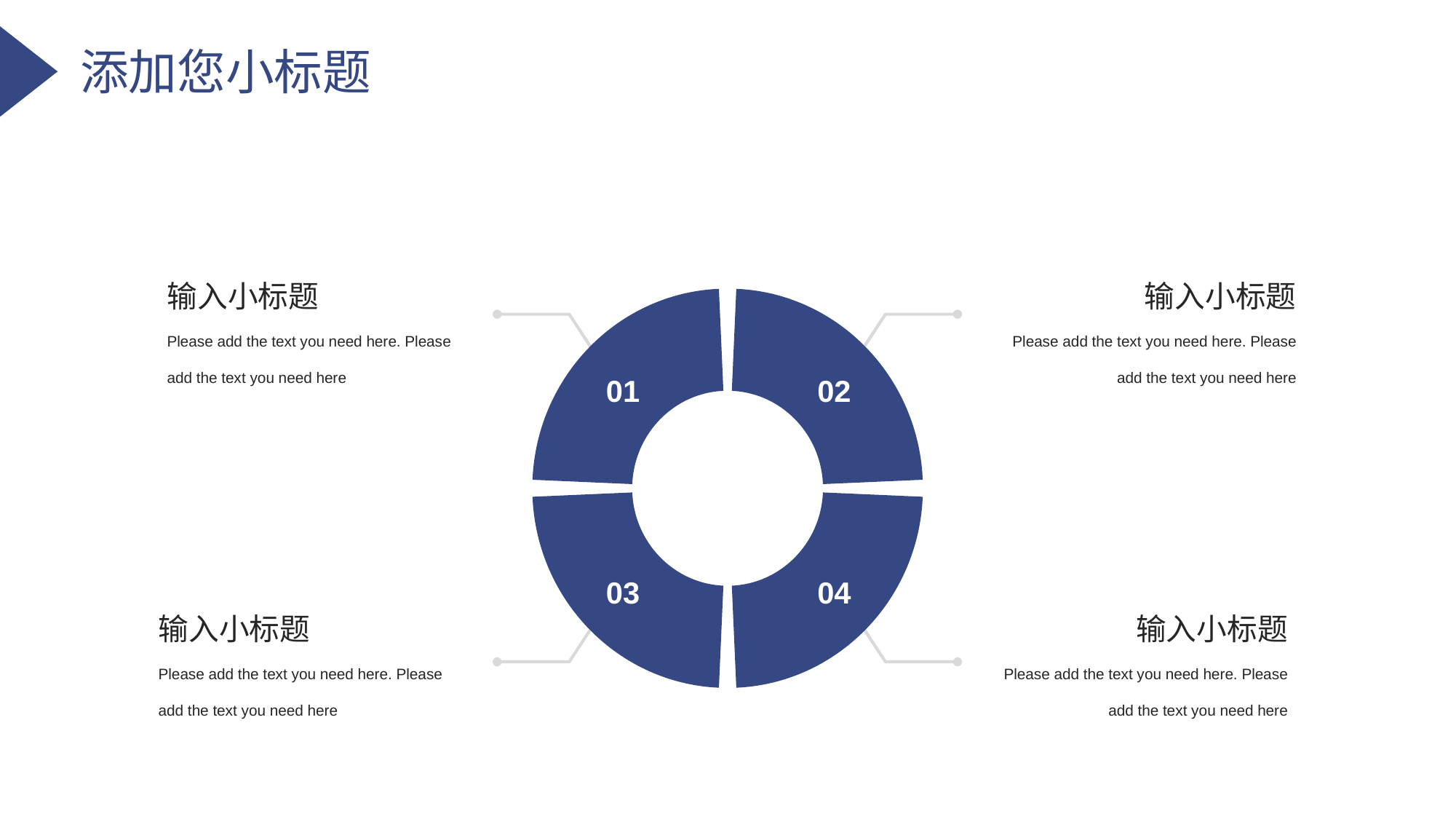

添加您小标题

输入小标题
Please add the text you need here. Please add the text you need here
输入小标题
Please add the text you need here. Please add the text you need here

01
02
输入小标题
Please add the text you need here. Please add the text you need here
03
04
输入小标题
Please add the text you need here. Please add the text you need here